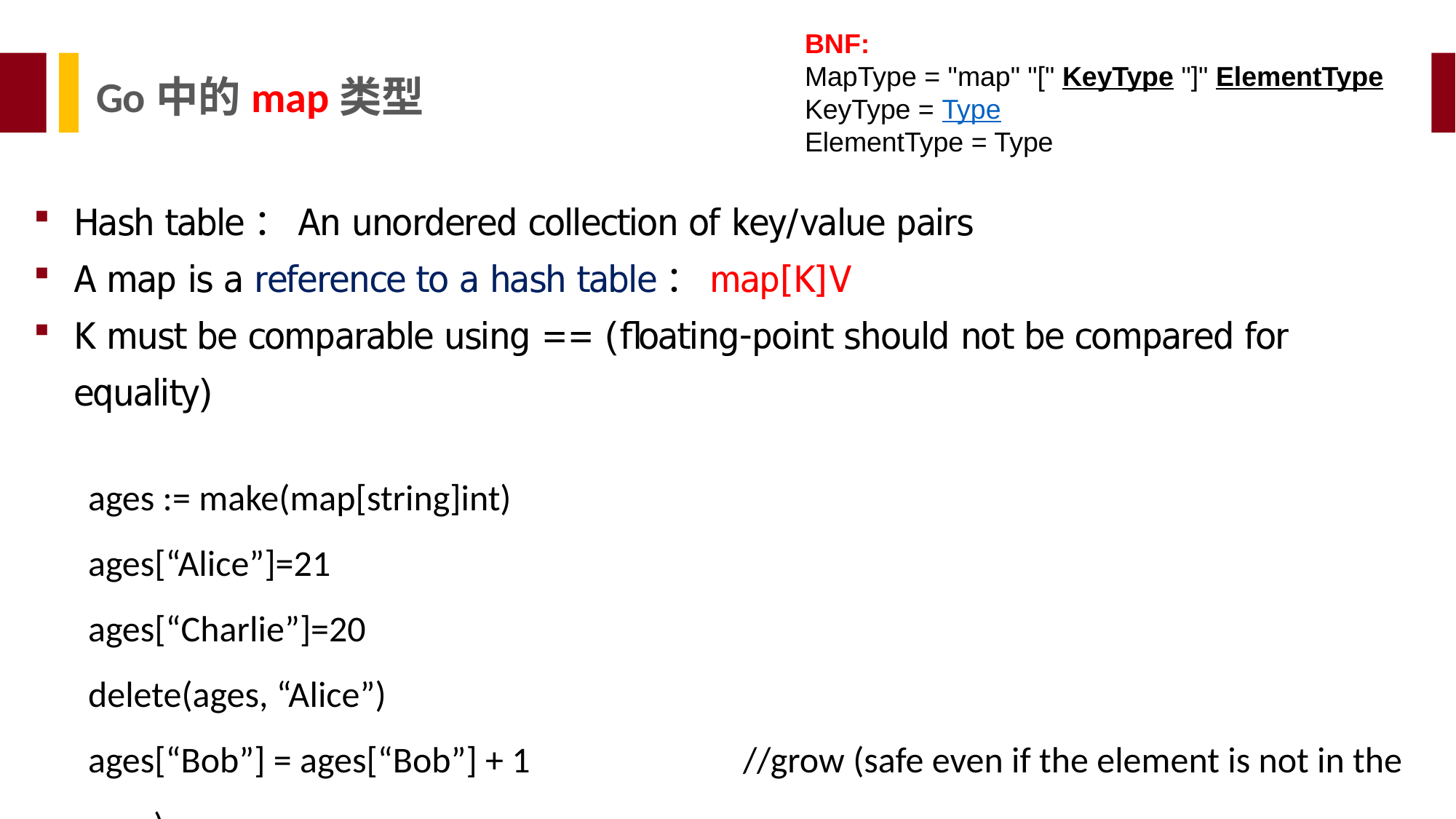

BNF:
MapType = "map" "[" KeyType "]" ElementType
KeyType = Type
ElementType = Type

Go中的map类型
Hash table：An unordered collection of key/value pairs
A map is a reference to a hash table：map[K]V
K must be comparable using == (floating-point should not be compared for equality)

ages := make(map[string]int)
ages[“Alice”]=21
ages[“Charlie”]=20
delete(ages, “Alice”)
ages[“Bob”] = ages[“Bob”] + 1		//grow (safe even if the element is not in the map)
_=& ages[“Bob”] 				//compile error. (Growing might cause rehashing.)